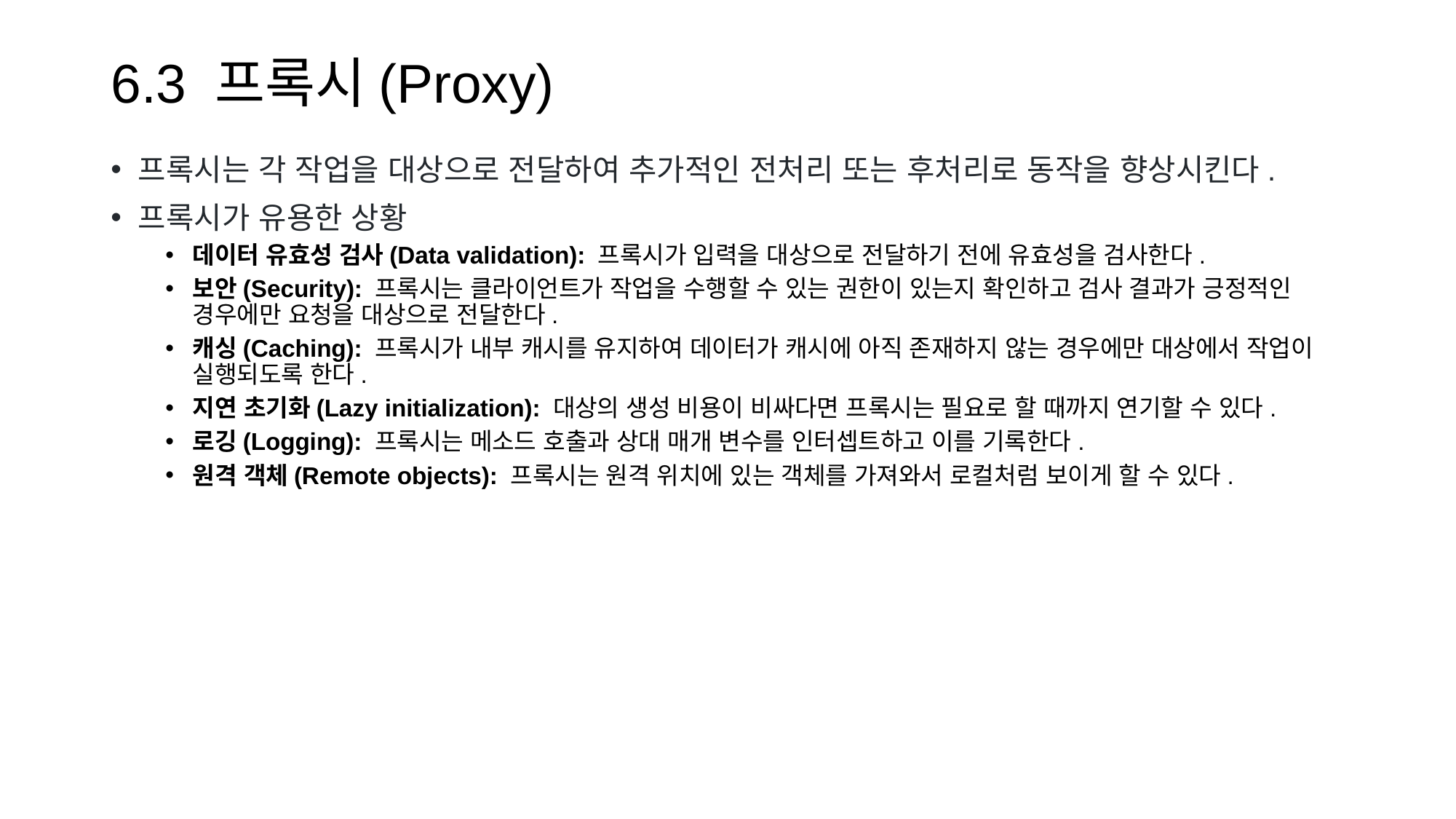

# 6.3 프록시(Proxy)
프록시는 각 작업을 대상으로 전달하여 추가적인 전처리 또는 후처리로 동작을 향상시킨다.
프록시가 유용한 상황
데이터 유효성 검사(Data validation): 프록시가 입력을 대상으로 전달하기 전에 유효성을 검사한다.
보안(Security): 프록시는 클라이언트가 작업을 수행할 수 있는 권한이 있는지 확인하고 검사 결과가 긍정적인 경우에만 요청을 대상으로 전달한다.
캐싱(Caching): 프록시가 내부 캐시를 유지하여 데이터가 캐시에 아직 존재하지 않는 경우에만 대상에서 작업이 실행되도록 한다.
지연 초기화(Lazy initialization): 대상의 생성 비용이 비싸다면 프록시는 필요로 할 때까지 연기할 수 있다.
로깅(Logging): 프록시는 메소드 호출과 상대 매개 변수를 인터셉트하고 이를 기록한다.
원격 객체(Remote objects): 프록시는 원격 위치에 있는 객체를 가져와서 로컬처럼 보이게 할 수 있다.